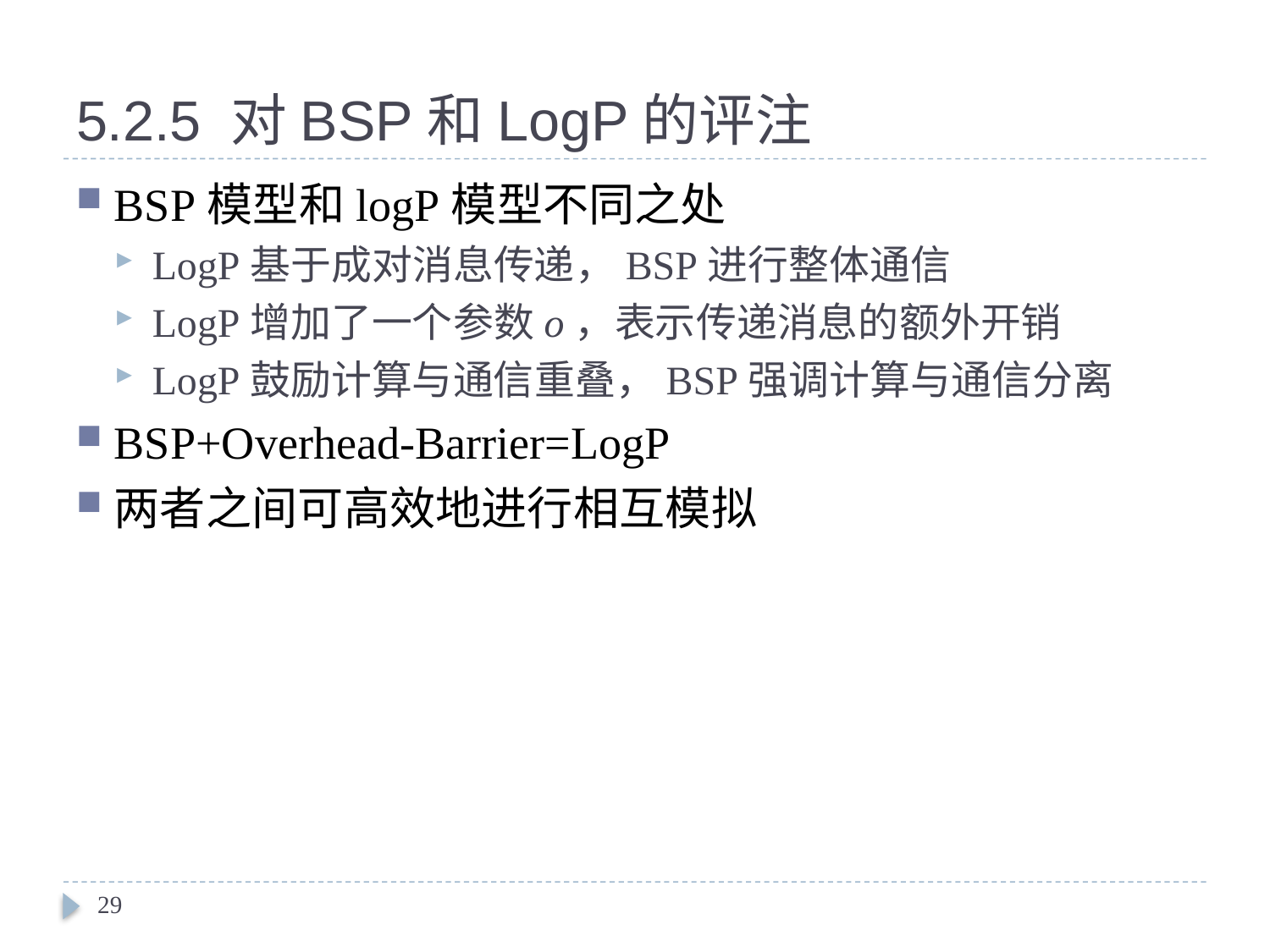

# 5.2.5 对BSP和LogP的评注
BSP模型和logP模型不同之处
LogP基于成对消息传递，BSP进行整体通信
LogP增加了一个参数o，表示传递消息的额外开销
LogP鼓励计算与通信重叠，BSP强调计算与通信分离
BSP+Overhead-Barrier=LogP
两者之间可高效地进行相互模拟
29